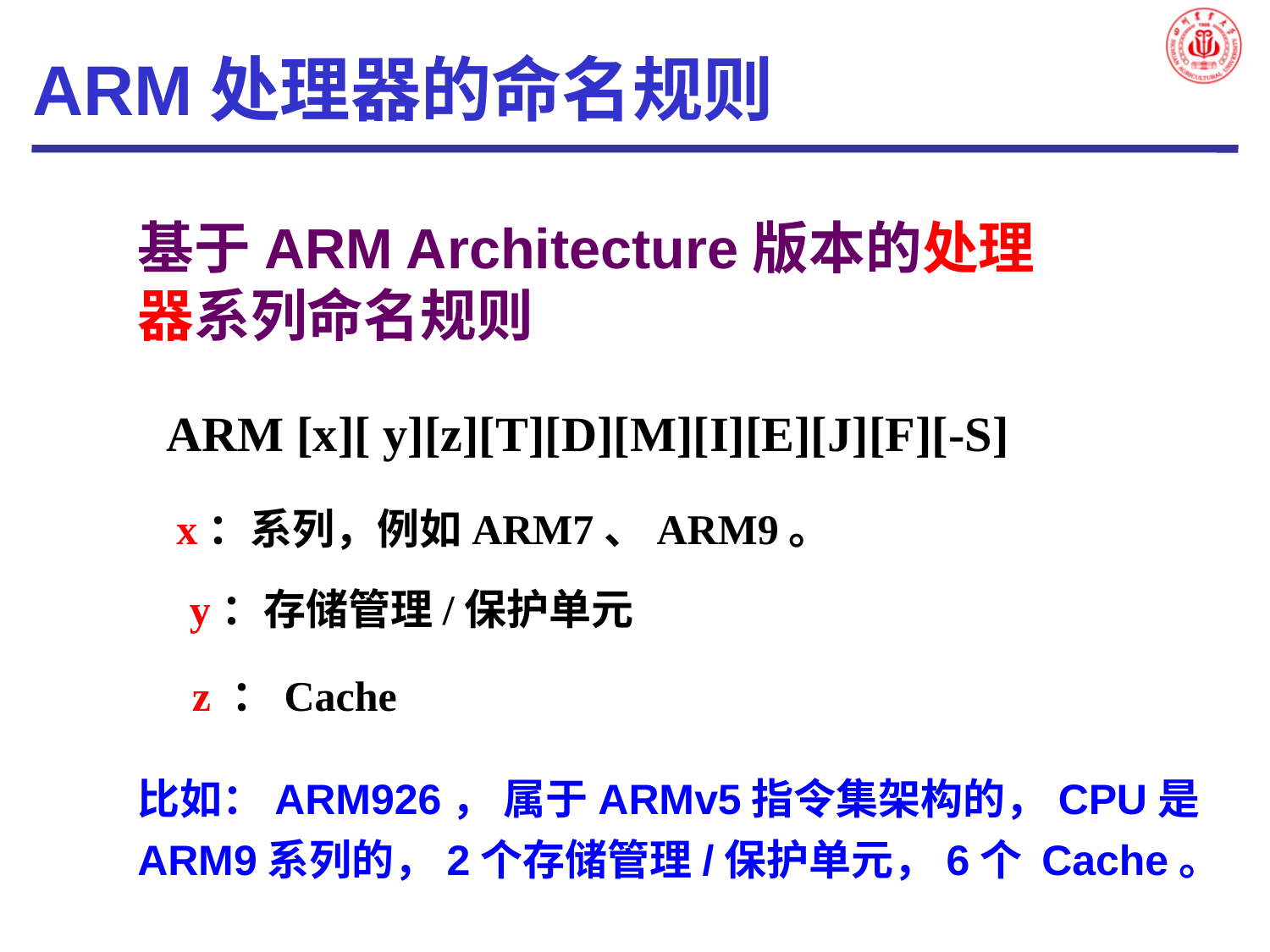

ARM处理器的命名规则
基于ARM Architecture版本的处理器系列命名规则
ARM [x][ y][z][T][D][M][I][E][J][F][-S]
x：系列，例如ARM7、ARM9。
y：存储管理/保护单元
z ：Cache
比如：ARM926， 属于ARMv5指令集架构的，CPU是 ARM9系列的，2个存储管理/保护单元，6个 Cache。
45